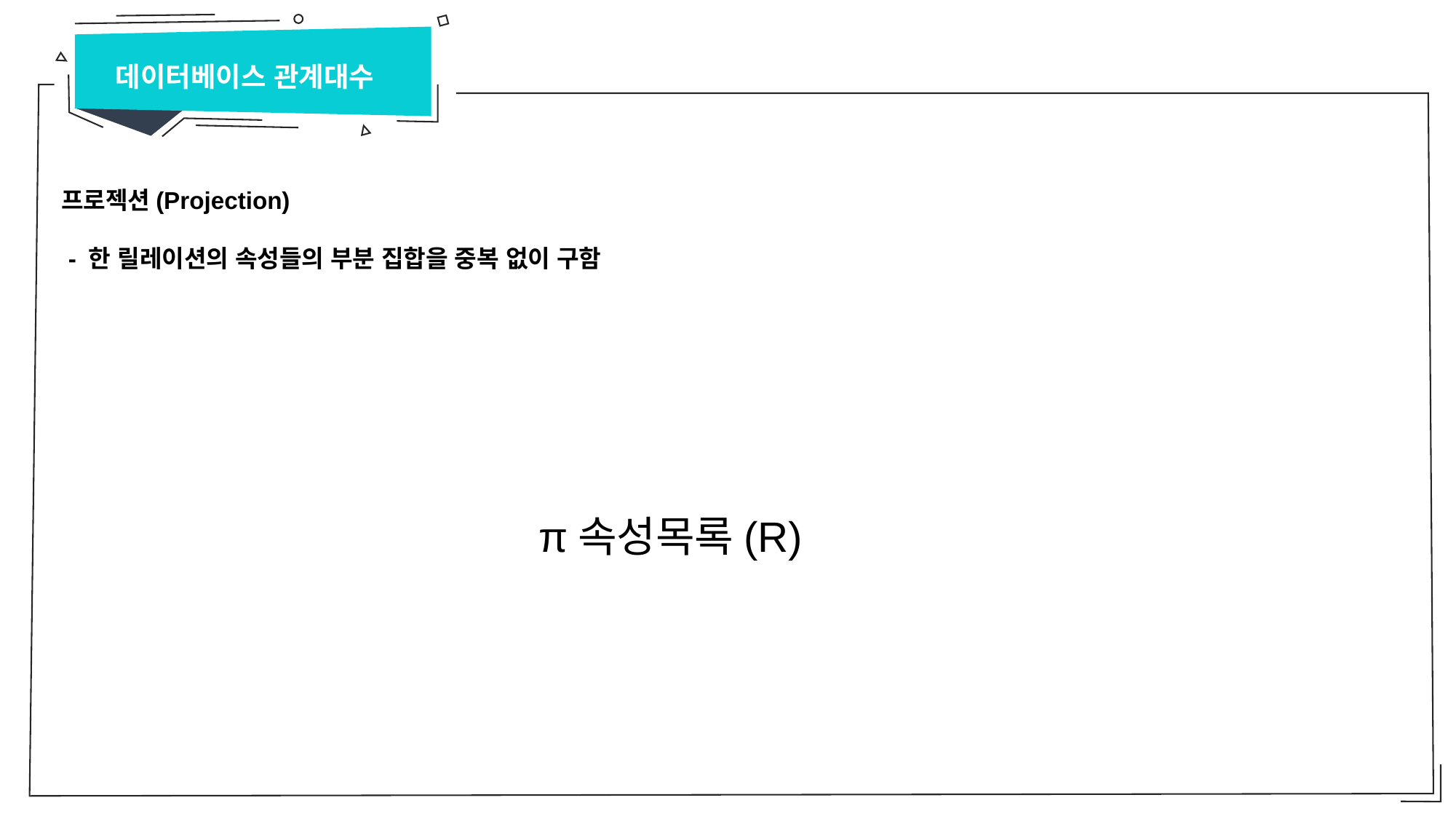

데이터베이스 관계대수
프로젝션(Projection)
 - 한 릴레이션의 속성들의 부분 집합을 중복 없이 구함
π속성목록(R)